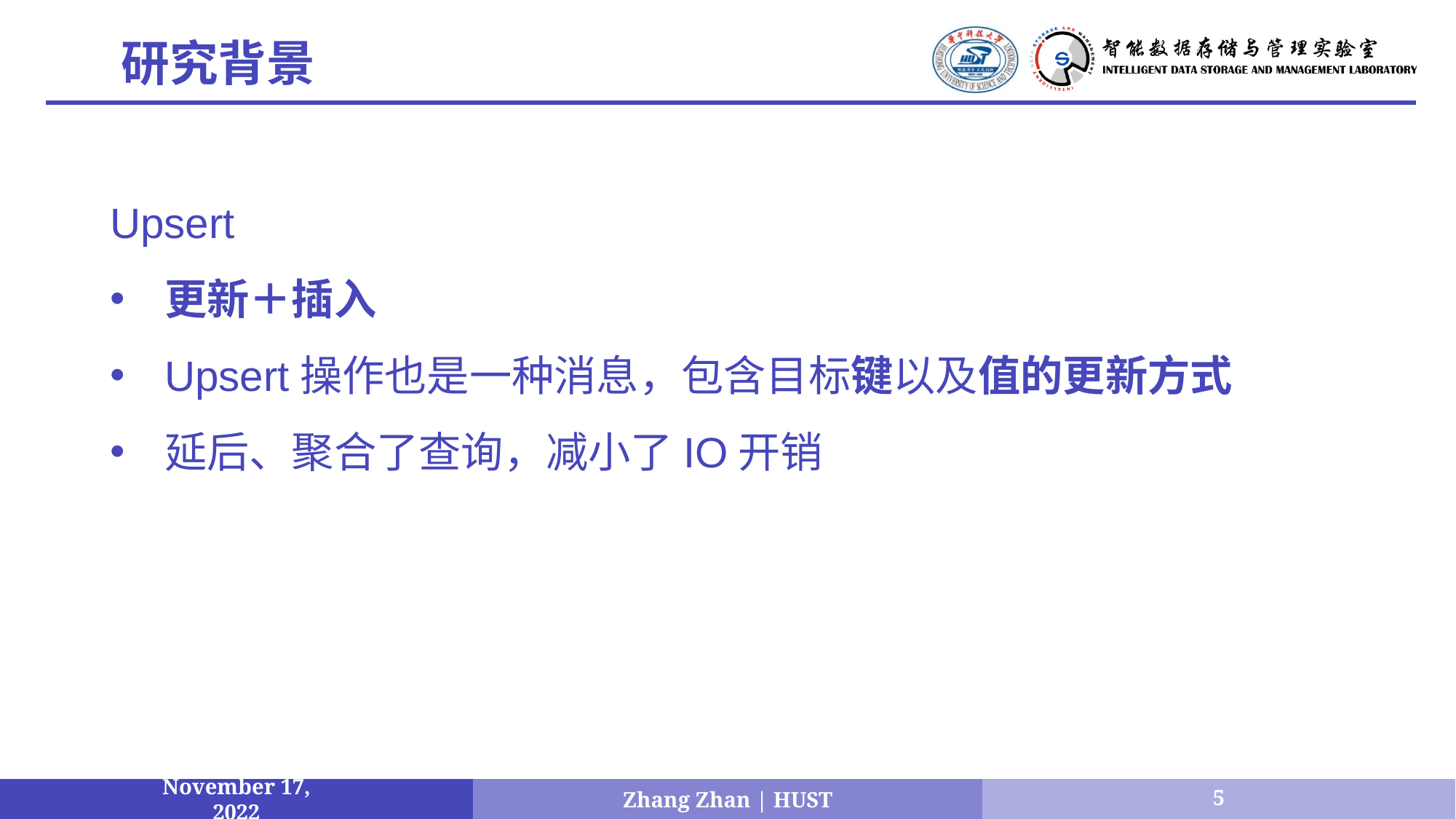

研究背景
Upsert
更新＋插入
Upsert操作也是一种消息，包含目标键以及值的更新方式
延后、聚合了查询，减小了IO开销